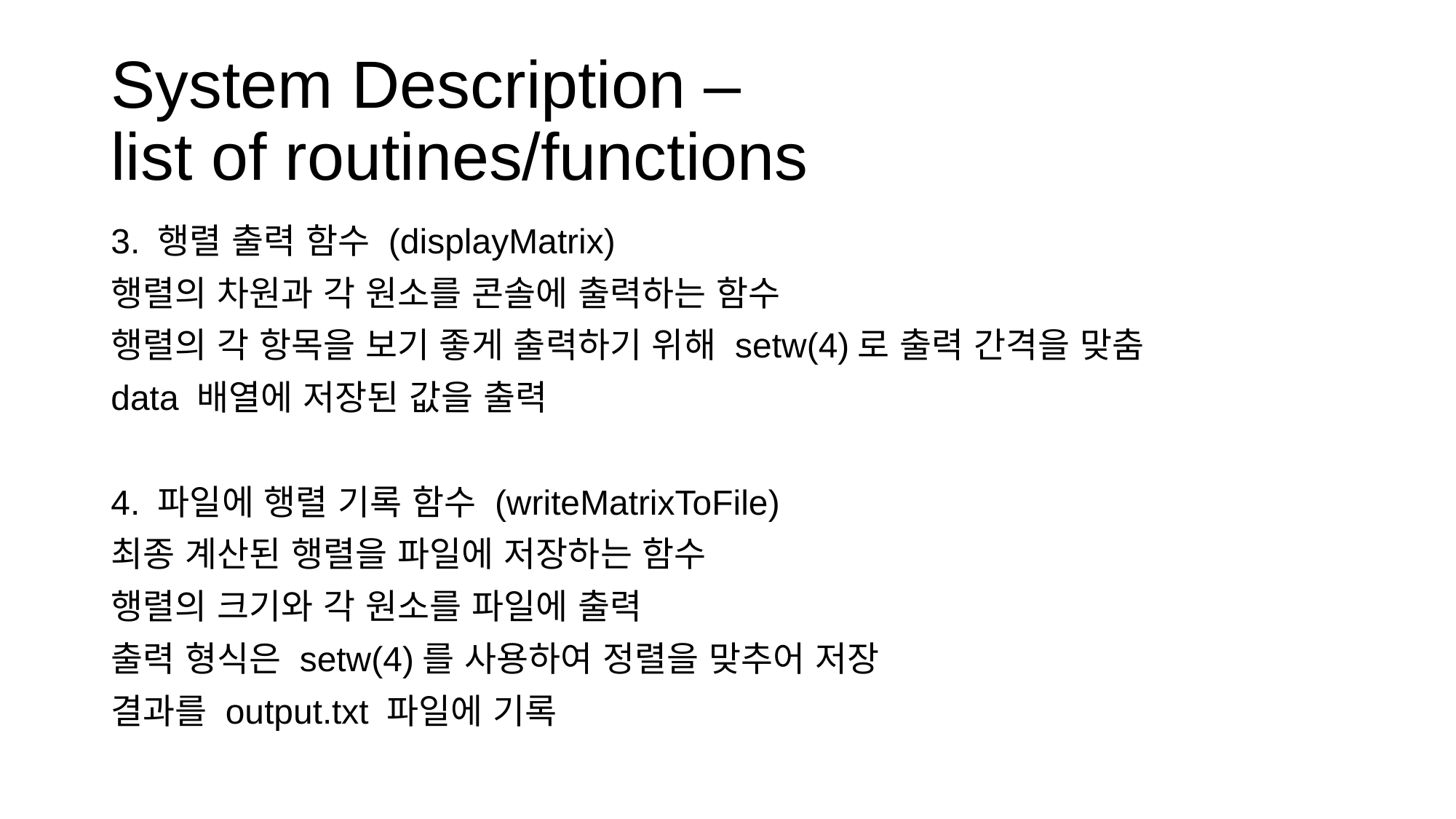

# System Description – list of routines/functions
3. 행렬 출력 함수 (displayMatrix)
행렬의 차원과 각 원소를 콘솔에 출력하는 함수
행렬의 각 항목을 보기 좋게 출력하기 위해 setw(4)로 출력 간격을 맞춤
data 배열에 저장된 값을 출력

4. 파일에 행렬 기록 함수 (writeMatrixToFile)
최종 계산된 행렬을 파일에 저장하는 함수
행렬의 크기와 각 원소를 파일에 출력
출력 형식은 setw(4)를 사용하여 정렬을 맞추어 저장
결과를 output.txt 파일에 기록